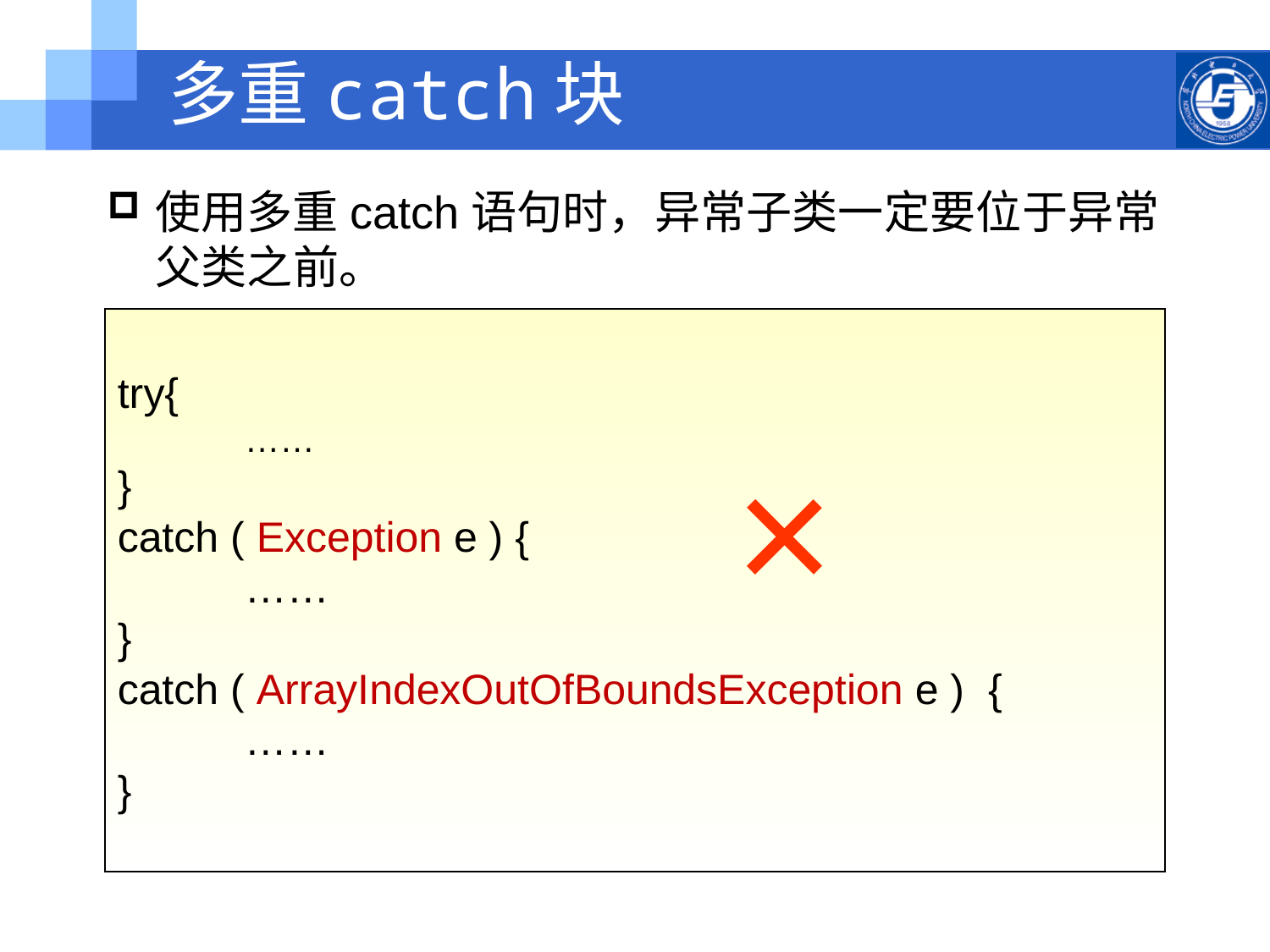

# 多重catch块
使用多重catch语句时，异常子类一定要位于异常父类之前。

try{
  	……
}
catch ( Exception e ) {
  	……
}
catch ( ArrayIndexOutOfBoundsException e )  {
  	……
}

×